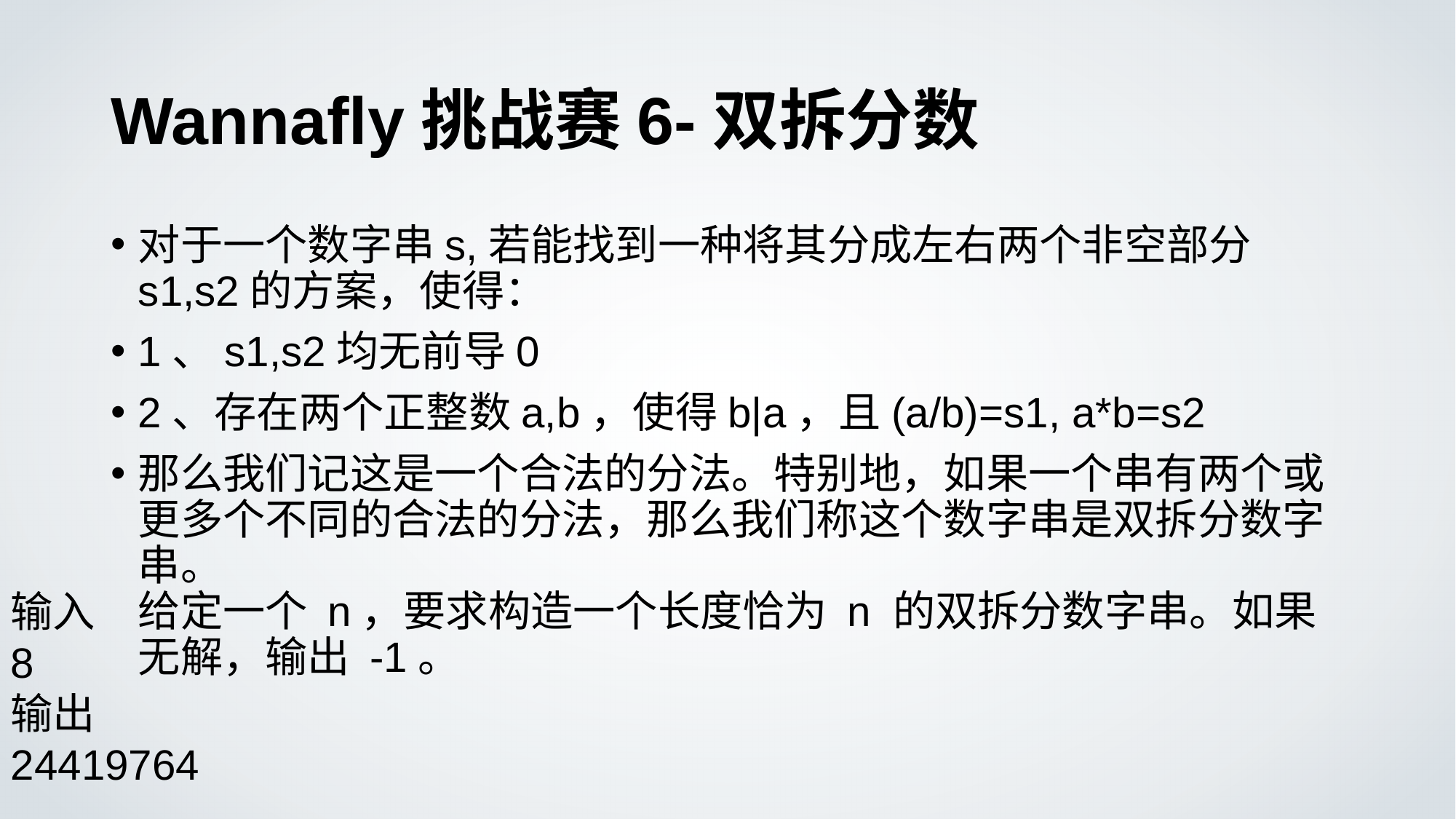

# Wannafly挑战赛6-双拆分数
对于一个数字串s,若能找到一种将其分成左右两个非空部分s1,s2的方案，使得：
1、s1,s2均无前导0
2、存在两个正整数a,b，使得b|a，且(a/b)=s1, a*b=s2
那么我们记这是一个合法的分法。特别地，如果一个串有两个或更多个不同的合法的分法，那么我们称这个数字串是双拆分数字串。
给定一个 n，要求构造一个长度恰为 n 的双拆分数字串。如果无解，输出 -1。
输入
8
输出
24419764